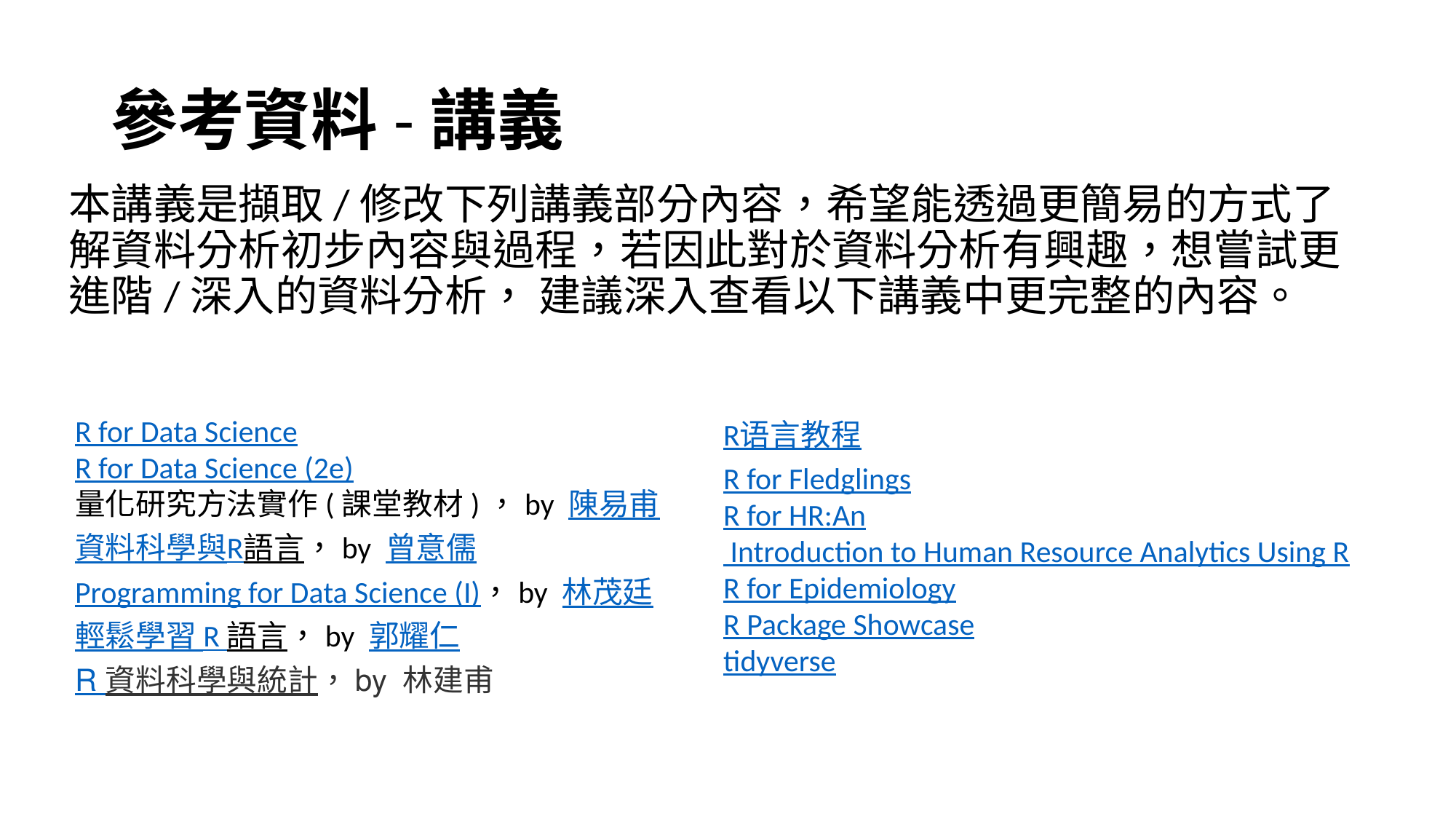

# 參考資料-講義
本講義是擷取/修改下列講義部分內容，希望能透過更簡易的方式了解資料分析初步內容與過程，若因此對於資料分析有興趣，想嘗試更進階/深入的資料分析， 建議深入查看以下講義中更完整的內容。

R for Data Science
R for Data Science (2e)
量化研究方法實作(課堂教材)，by 陳易甫
資料科學與R語言，by 曾意儒
Programming for Data Science (I)，by 林茂廷
輕鬆學習 R 語言，by 郭耀仁
R 資料科學與統計，by 林建甫
R语言教程
R for Fledglings
R for HR:An Introduction to Human Resource Analytics Using R
R for Epidemiology
R Package Showcase
tidyverse